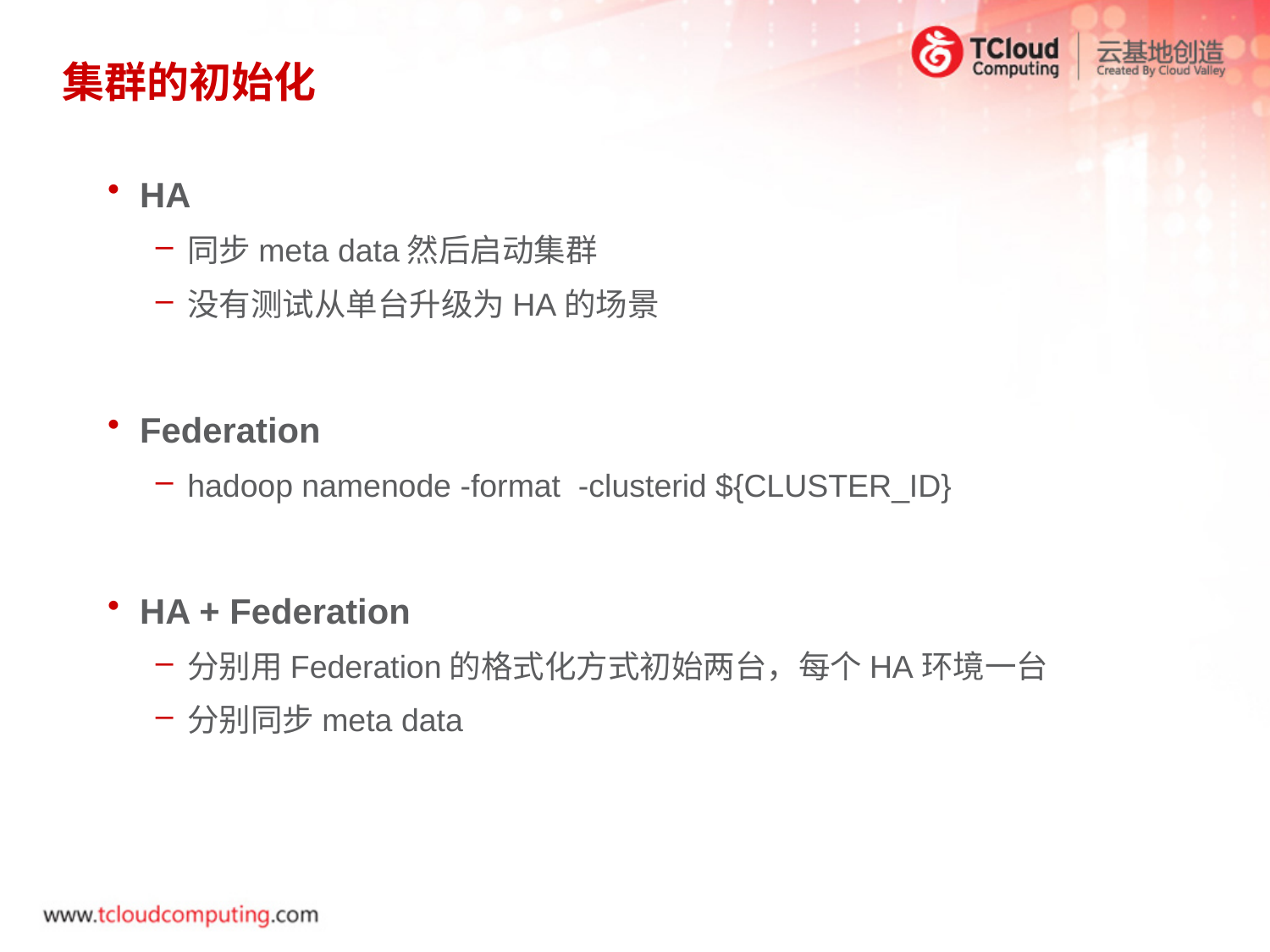

# 集群的初始化
HA
同步meta data然后启动集群
没有测试从单台升级为HA的场景

Federation
hadoop namenode -format  -clusterid ${CLUSTER_ID}

HA + Federation
分别用Federation的格式化方式初始两台，每个HA环境一台
分别同步meta data